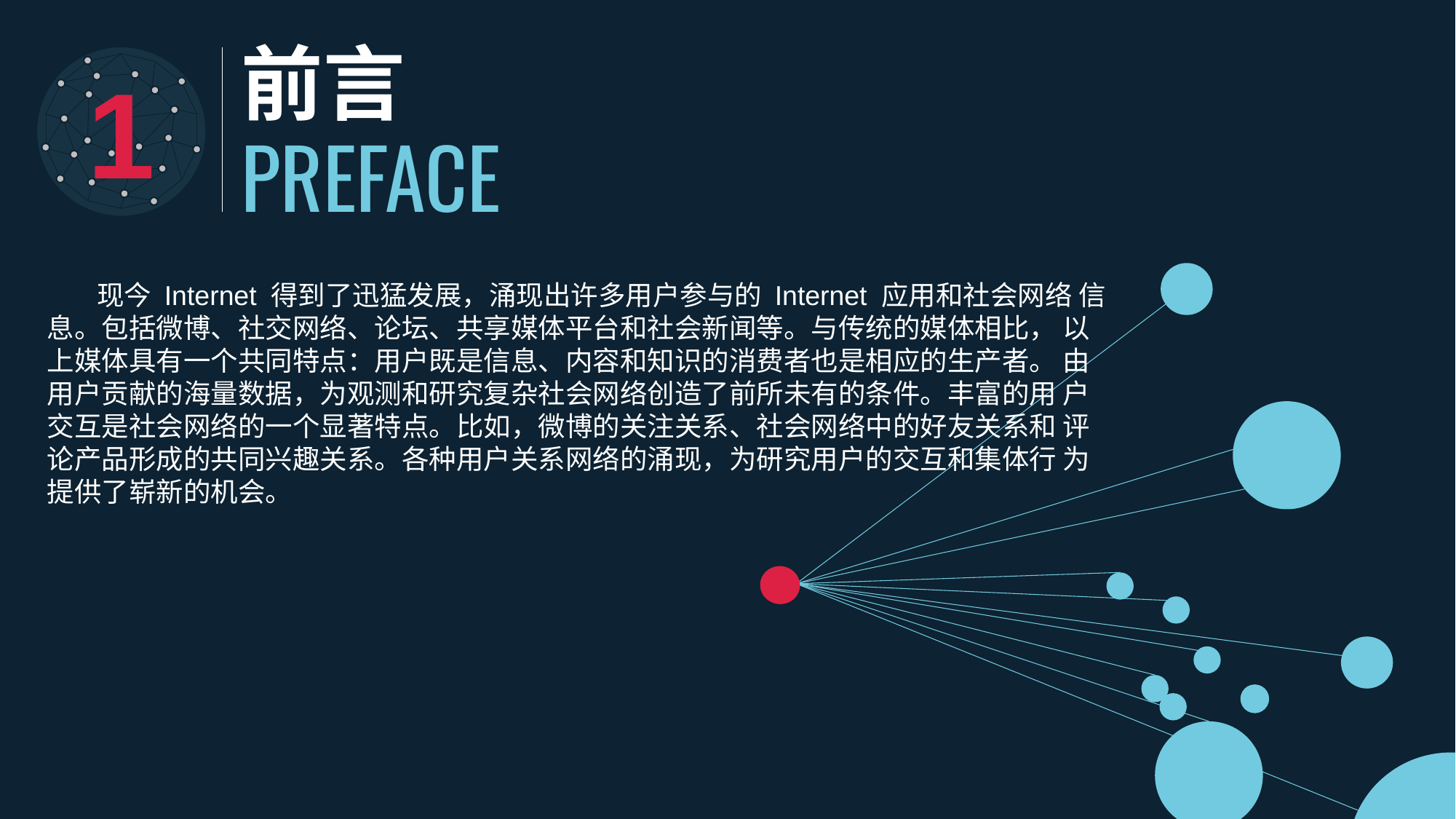

前言
PREFACE

1

       现今 Internet 得到了迅猛发展，涌现出许多用户参与的 Internet 应用和社会网络 信息。包括微博、社交网络、论坛、共享媒体平台和社会新闻等。与传统的媒体相比， 以上媒体具有一个共同特点：用户既是信息、内容和知识的消费者也是相应的生产者。 由用户贡献的海量数据，为观测和研究复杂社会网络创造了前所未有的条件。丰富的用 户交互是社会网络的一个显著特点。比如，微博的关注关系、社会网络中的好友关系和 评论产品形成的共同兴趣关系。各种用户关系网络的涌现，为研究用户的交互和集体行 为提供了崭新的机会。